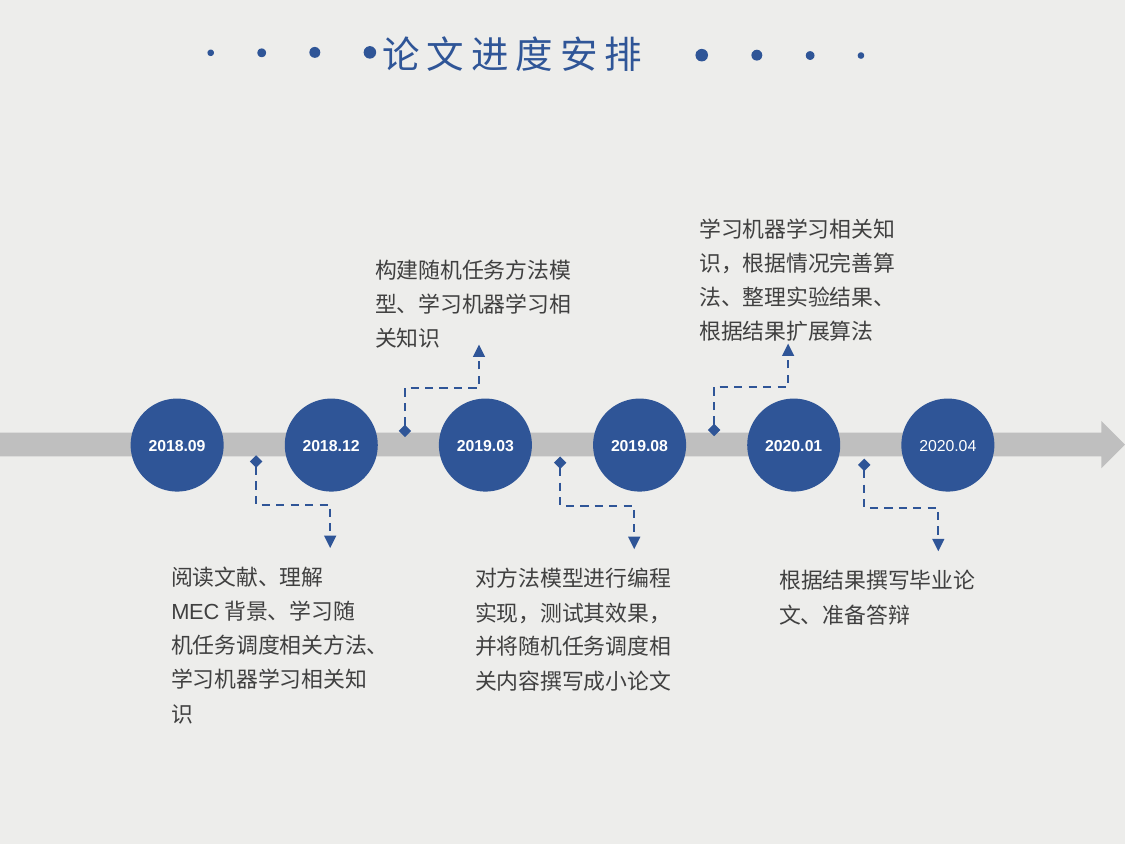

论文进度安排

学习机器学习相关知识，根据情况完善算法、整理实验结果、根据结果扩展算法
构建随机任务方法模型、学习机器学习相关知识
2018.09
2018.12
2019.03
2019.08
2020.01
2020.04

阅读文献、理解MEC背景、学习随机任务调度相关方法、学习机器学习相关知识
对方法模型进行编程实现，测试其效果，并将随机任务调度相关内容撰写成小论文
根据结果撰写毕业论文、准备答辩